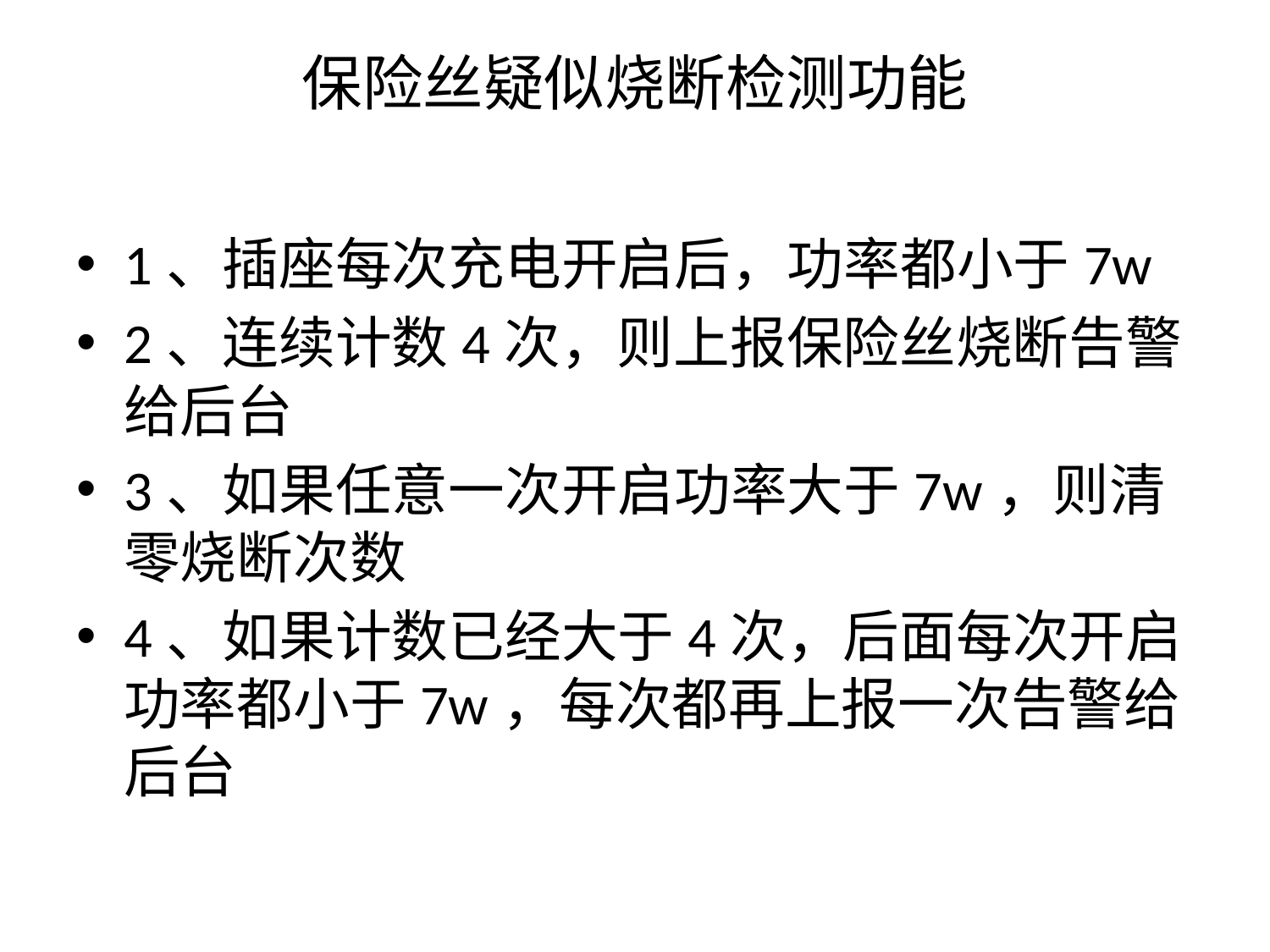

# 保险丝疑似烧断检测功能
1、插座每次充电开启后，功率都小于7w
2、连续计数4次，则上报保险丝烧断告警给后台
3、如果任意一次开启功率大于7w，则清零烧断次数
4、如果计数已经大于4次，后面每次开启功率都小于7w，每次都再上报一次告警给后台